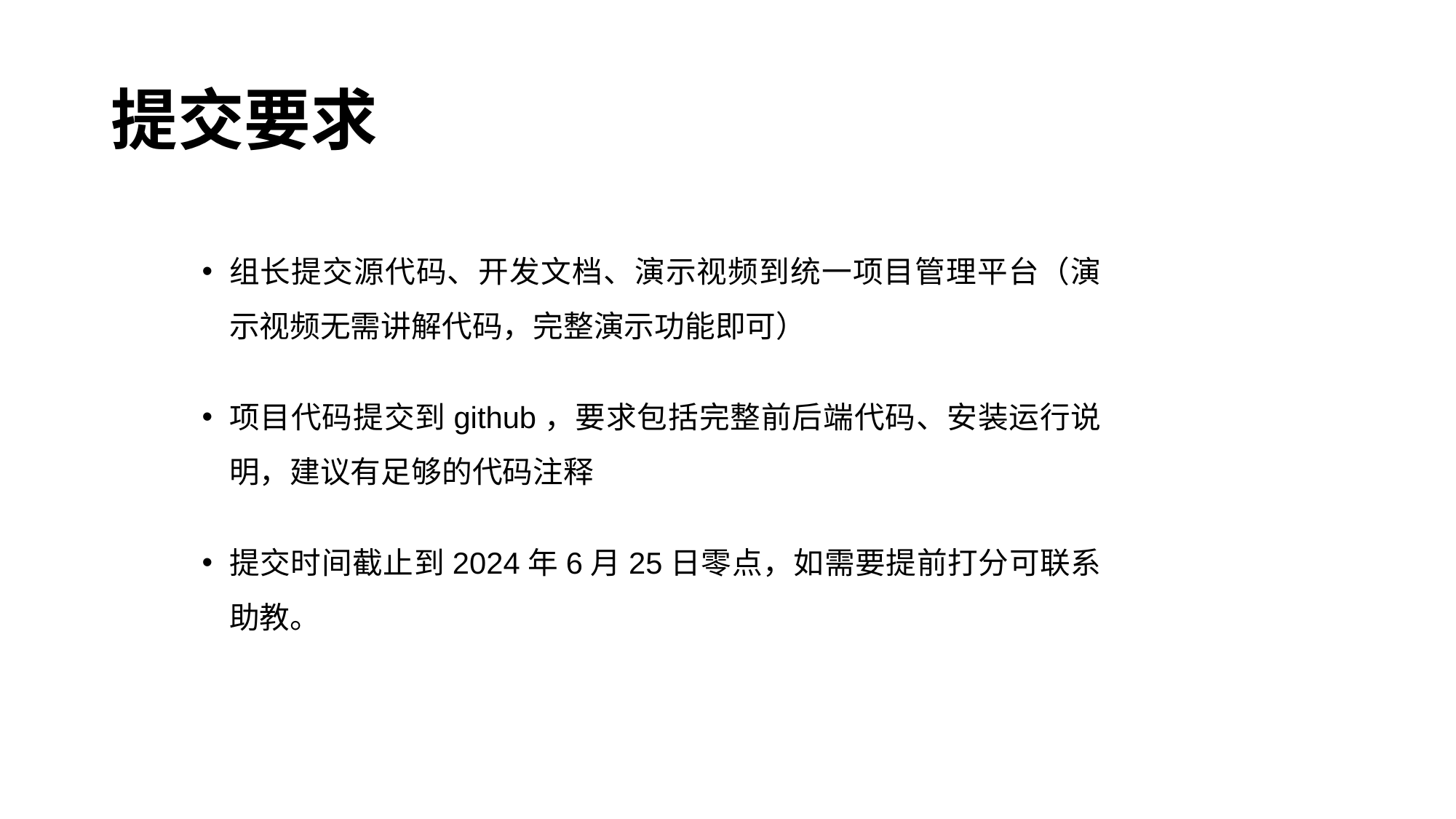

# 提交要求
组长提交源代码、开发文档、演示视频到统一项目管理平台（演示视频无需讲解代码，完整演示功能即可）
项目代码提交到github，要求包括完整前后端代码、安装运行说明，建议有足够的代码注释
提交时间截止到2024年6月25日零点，如需要提前打分可联系助教。
5